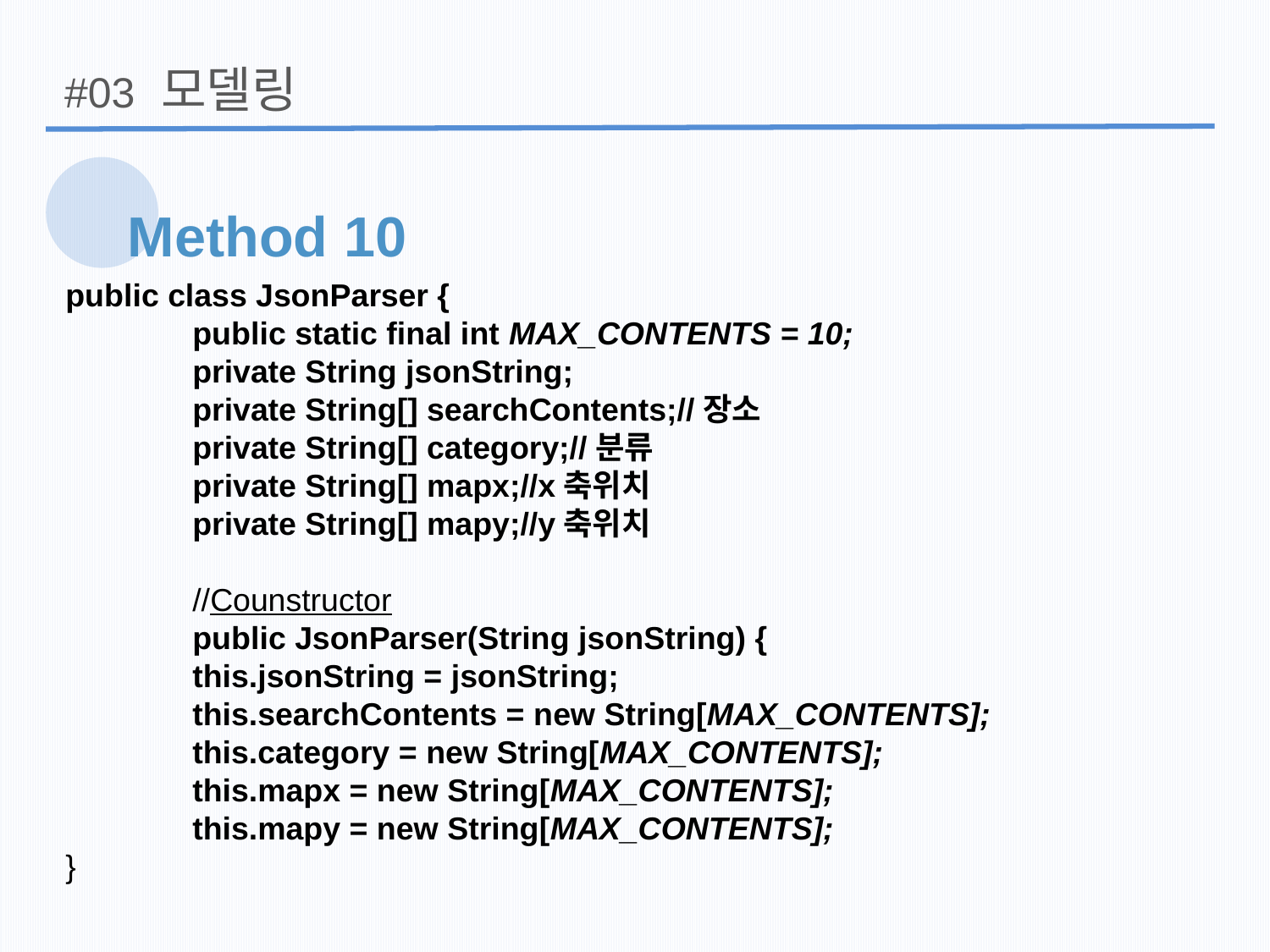

모델링
#03

Method 10
public class JsonParser {
	public static final int MAX_CONTENTS = 10;
	private String jsonString;
	private String[] searchContents;//장소
	private String[] category;//분류
	private String[] mapx;//x축위치
	private String[] mapy;//y축위치

	//Counstructor
	public JsonParser(String jsonString) {
	this.jsonString = jsonString;
	this.searchContents = new String[MAX_CONTENTS];
	this.category = new String[MAX_CONTENTS];
	this.mapx = new String[MAX_CONTENTS];
	this.mapy = new String[MAX_CONTENTS];
}